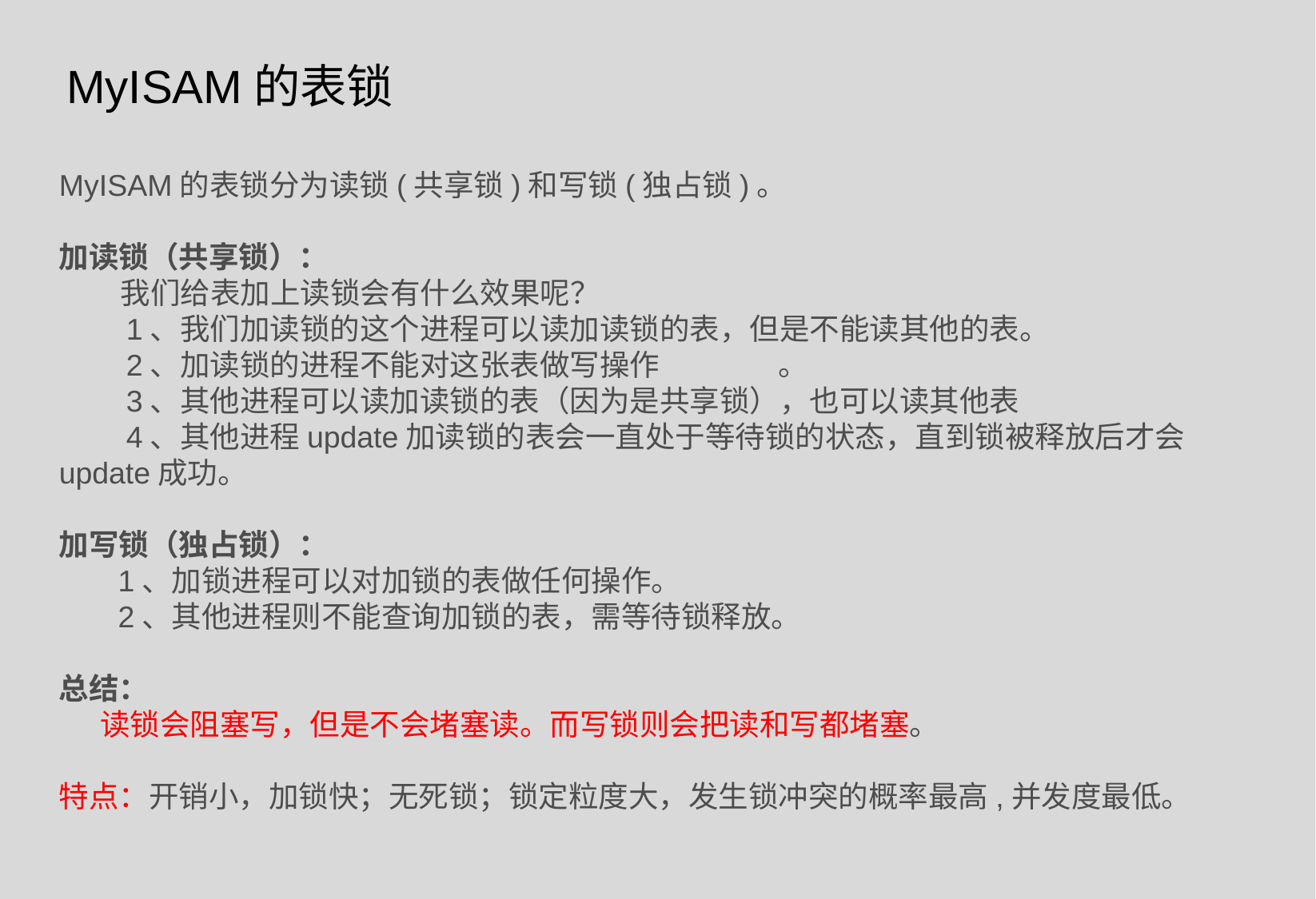

MyISAM的表锁
MyISAM的表锁分为读锁(共享锁)和写锁(独占锁)。

加读锁（共享锁）：
        我们给表加上读锁会有什么效果呢？
        1、我们加读锁的这个进程可以读加读锁的表，但是不能读其他的表。
        2、加读锁的进程不能对这张表做写操作	。
        3、其他进程可以读加读锁的表（因为是共享锁），也可以读其他表
        4、其他进程update加读锁的表会一直处于等待锁的状态，直到锁被释放后才会update成功。

加写锁（独占锁）：
       1、加锁进程可以对加锁的表做任何操作。
       2、其他进程则不能查询加锁的表，需等待锁释放。

总结：
     读锁会阻塞写，但是不会堵塞读。而写锁则会把读和写都堵塞。

特点：开销小，加锁快；无死锁；锁定粒度大，发生锁冲突的概率最高,并发度最低。